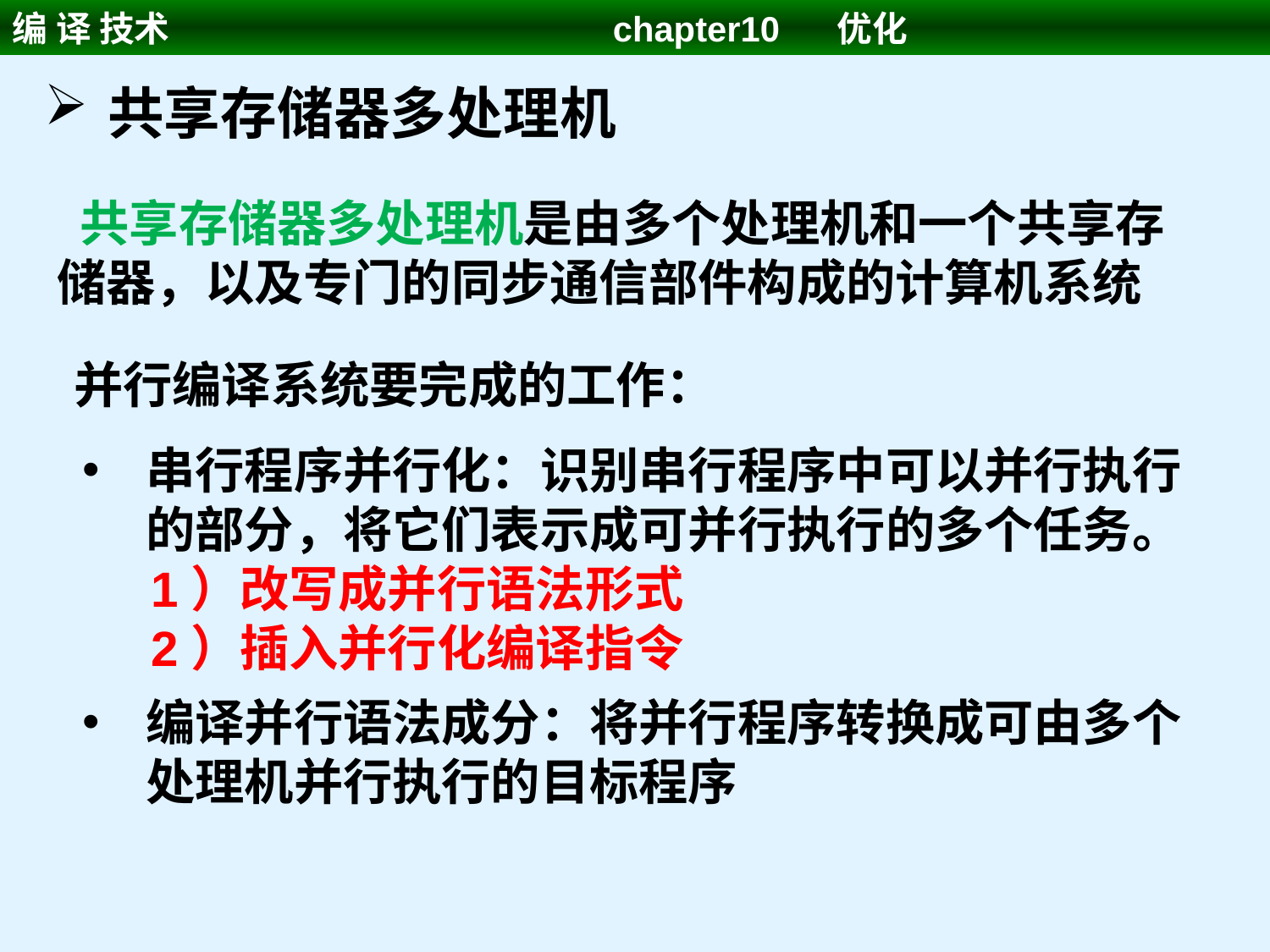

共享存储器多处理机
 共享存储器多处理机是由多个处理机和一个共享存储器，以及专门的同步通信部件构成的计算机系统
并行编译系统要完成的工作：
串行程序并行化：识别串行程序中可以并行执行的部分，将它们表示成可并行执行的多个任务。
     1）改写成并行语法形式
     2）插入并行化编译指令
编译并行语法成分：将并行程序转换成可由多个处理机并行执行的目标程序